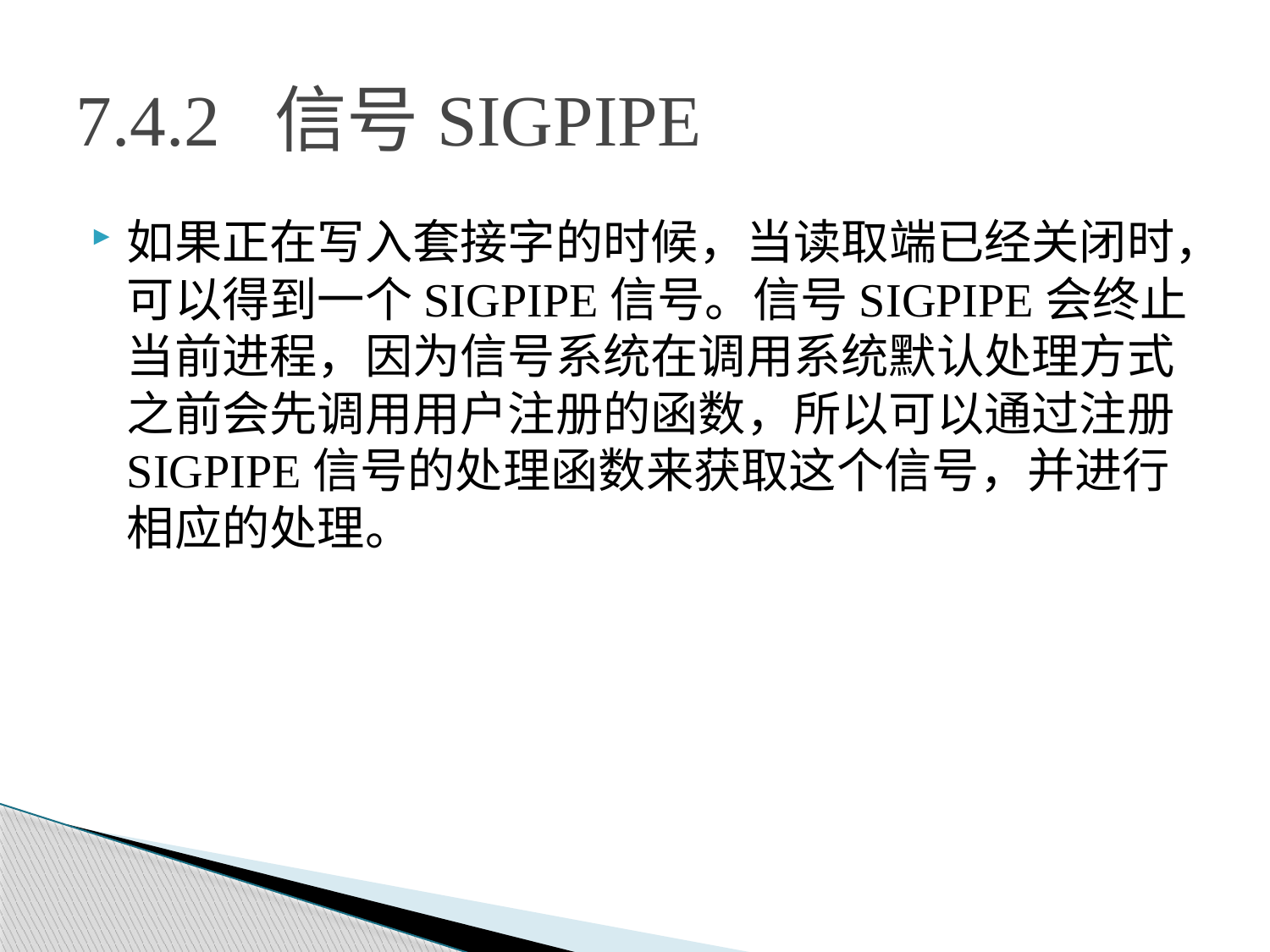

# 7.4.2  信号SIGPIPE
如果正在写入套接字的时候，当读取端已经关闭时，可以得到一个SIGPIPE信号。信号SIGPIPE会终止当前进程，因为信号系统在调用系统默认处理方式之前会先调用用户注册的函数，所以可以通过注册SIGPIPE信号的处理函数来获取这个信号，并进行相应的处理。